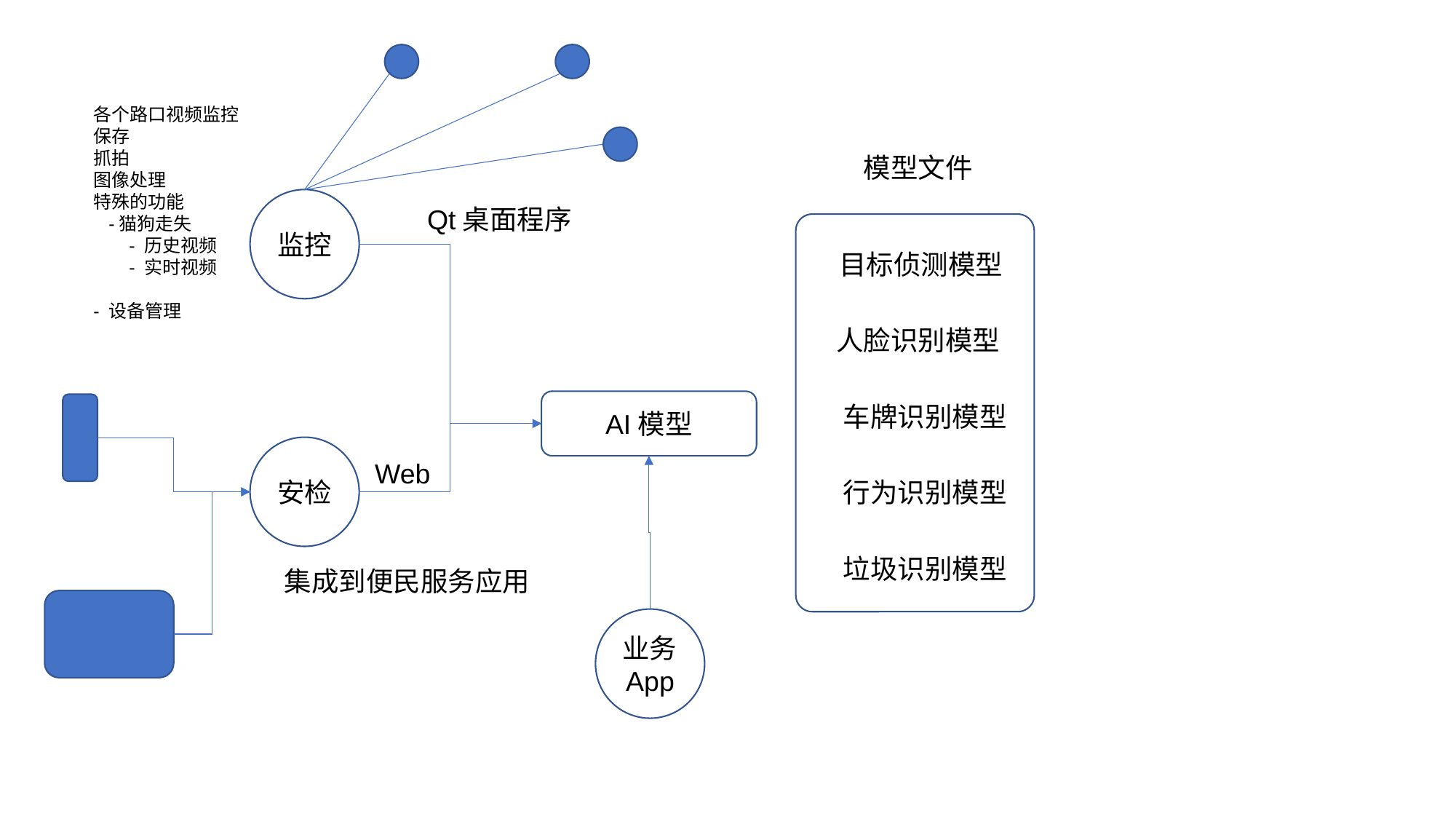

各个路口视频监控
保存
抓拍
图像处理
特殊的功能
   -猫狗走失
       - 历史视频
       - 实时视频

- 设备管理

模型文件
监控
Qt桌面程序

目标侦测模型
人脸识别模型
AI模型

车牌识别模型
安检
Web
行为识别模型
垃圾识别模型
集成到便民服务应用

业务App